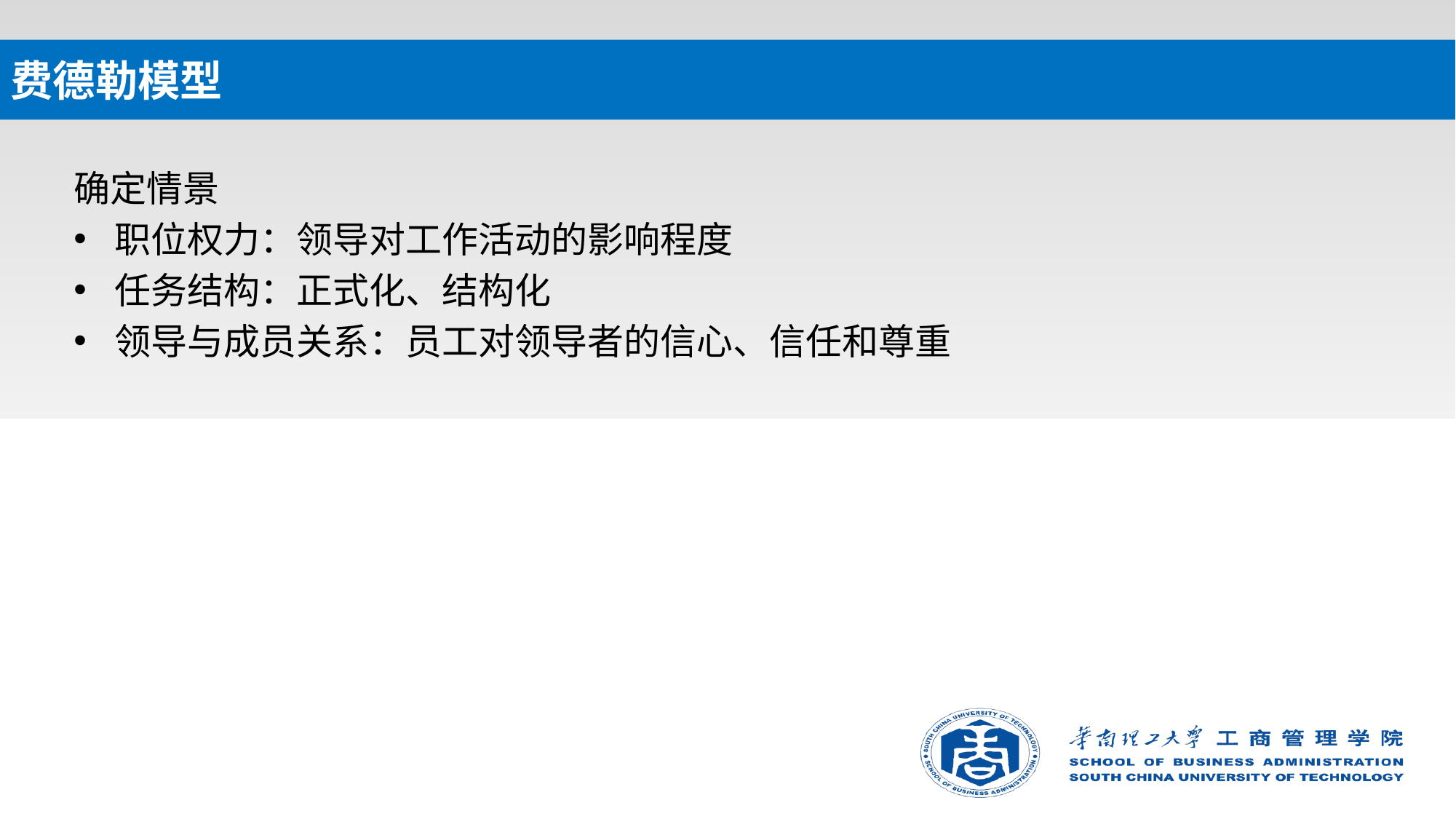

# 费德勒模型
确定情景
职位权力：领导对工作活动的影响程度
任务结构：正式化、结构化
领导与成员关系：员工对领导者的信心、信任和尊重